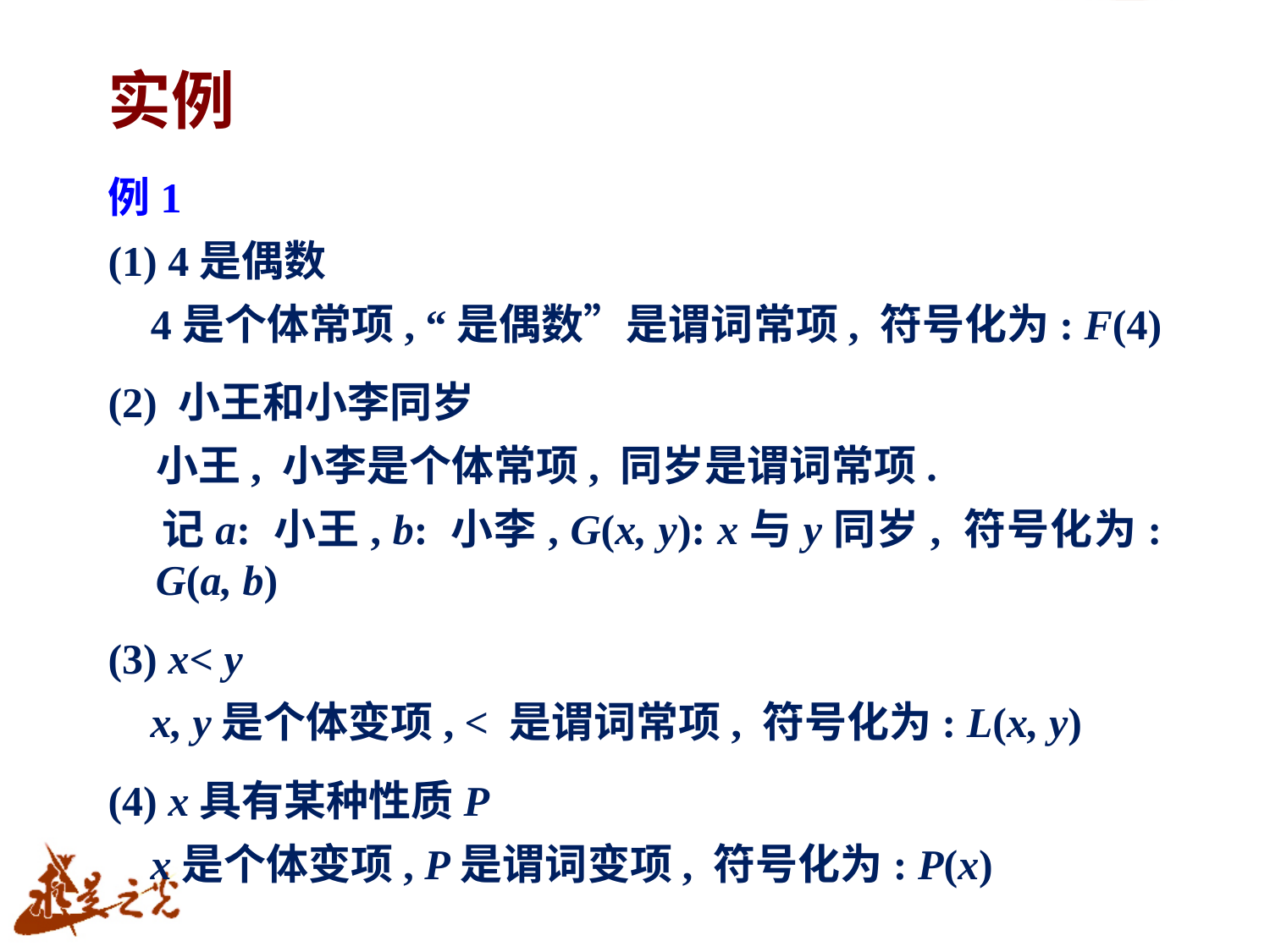

# 实例
例1
(1) 4是偶数
    4是个体常项, “是偶数”是谓词常项, 符号化为: F(4)
(2) 小王和小李同岁
    小王, 小李是个体常项, 同岁是谓词常项.
    记a: 小王, b: 小李, G(x, y): x与y同岁, 符号化为: G(a, b)
(3) x< y
    x, y是个体变项, < 是谓词常项, 符号化为: L(x, y)
(4) x具有某种性质P
    x是个体变项, P是谓词变项, 符号化为: P(x)
7